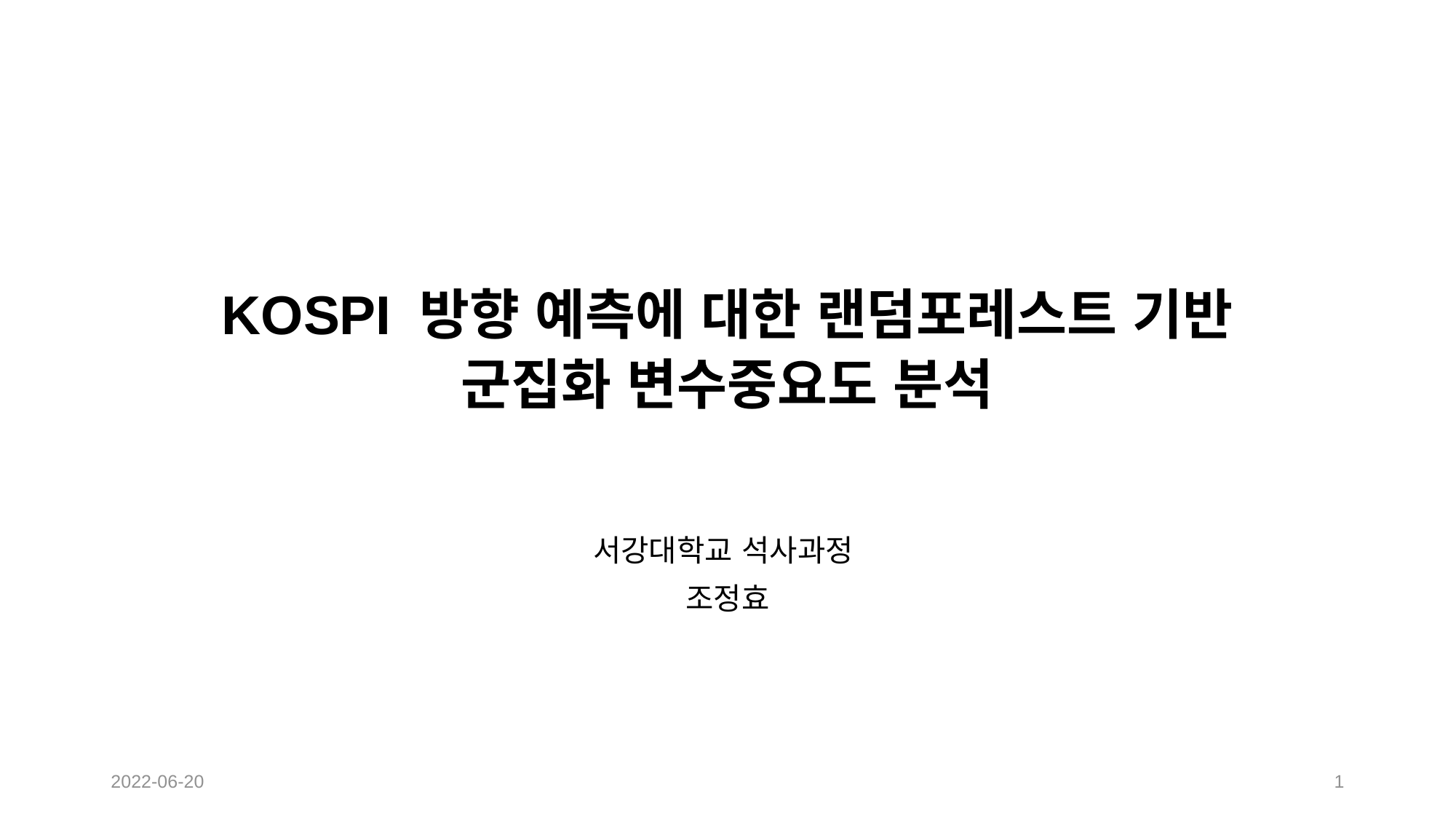

# KOSPI 방향 예측에 대한 랜덤포레스트 기반 군집화 변수중요도 분석

서강대학교 석사과정
조정효
2022-06-20
1